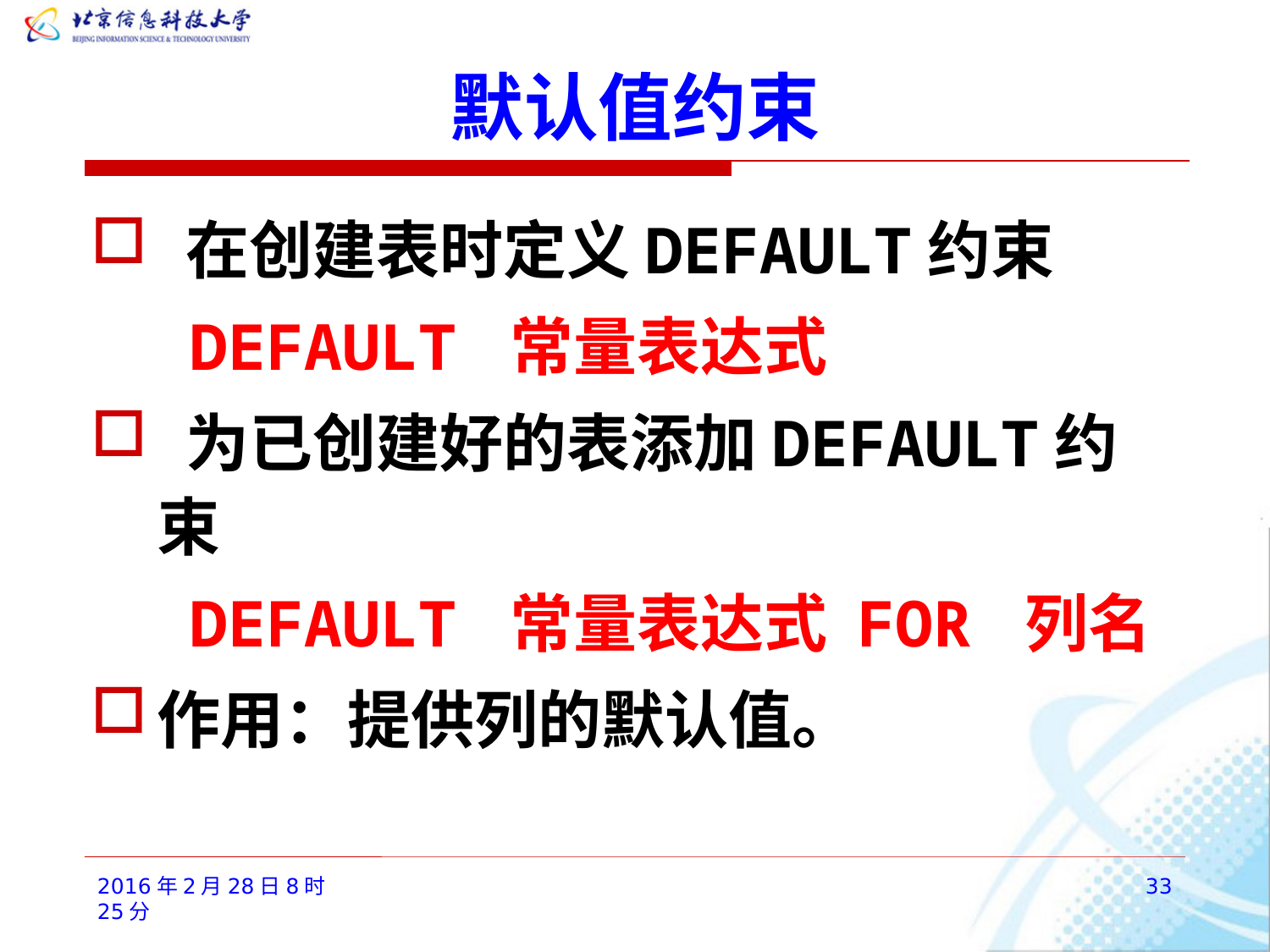

# 默认值约束
 在创建表时定义DEFAULT约束
 DEFAULT 常量表达式
 为已创建好的表添加DEFAULT约束
 DEFAULT 常量表达式 FOR 列名
作用：提供列的默认值。
2016年2月28日8时25分
33